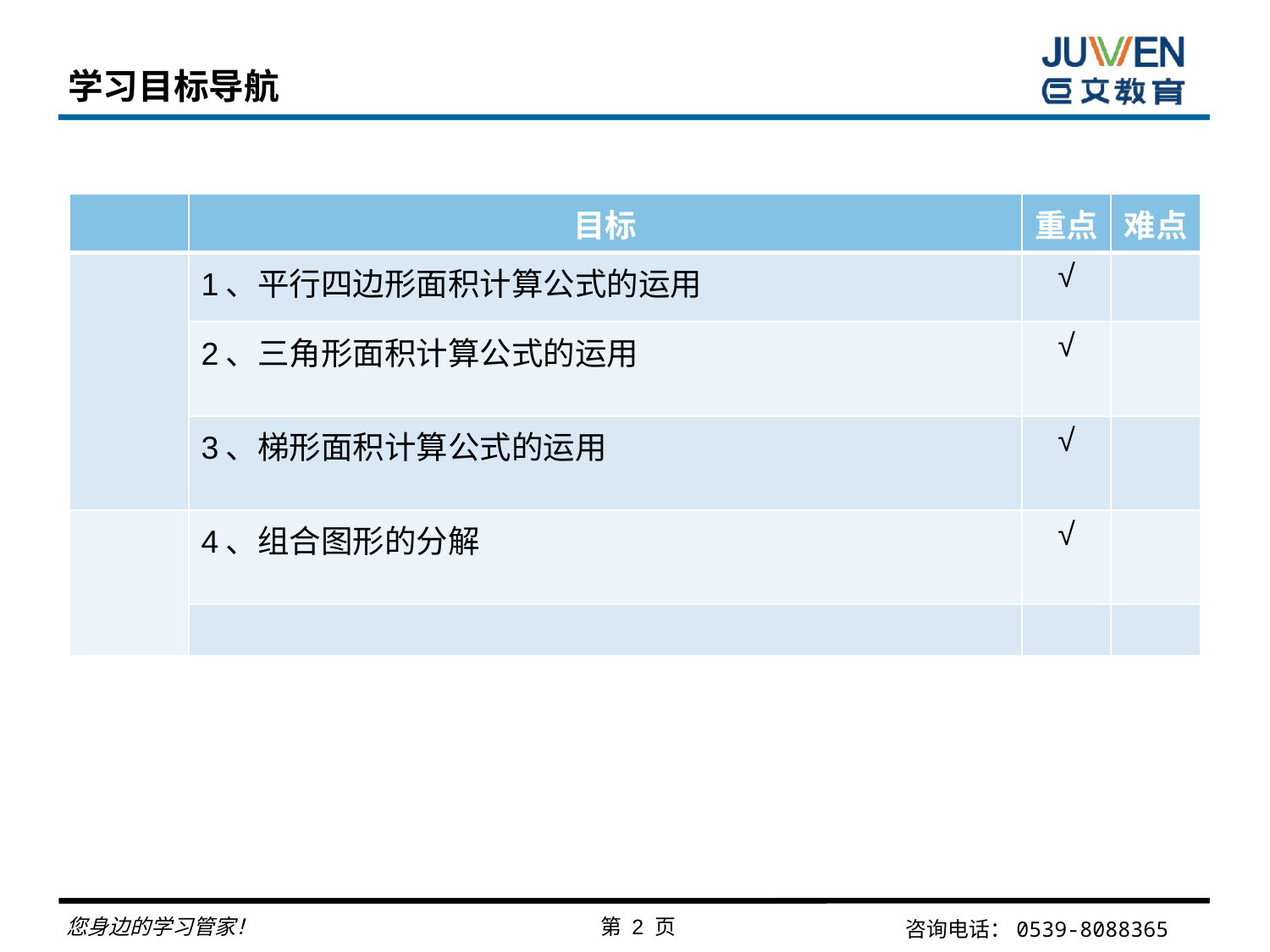

# 学习目标导航
|  | 目标 | 重点 | 难点 |
| --- | --- | --- | --- |
|  | 1、平行四边形面积计算公式的运用 | √ |  |
|  | 2、三角形面积计算公式的运用 | √ |  |
|  | 3、梯形面积计算公式的运用 | √ |  |
|  | 4、组合图形的分解 | √ |  |
|  |  |  |  |